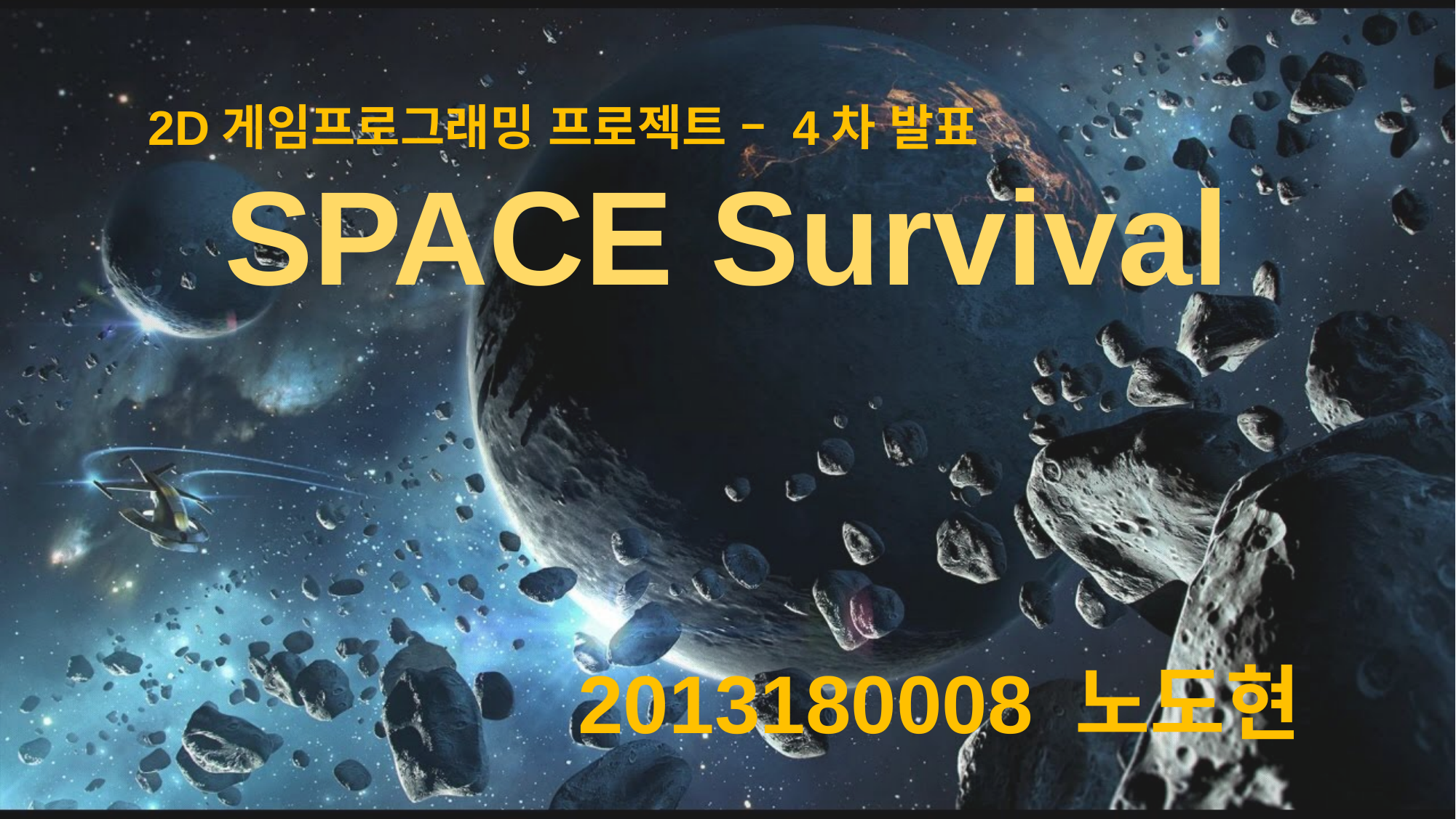

2D게임프로그래밍 프로젝트 – 4차 발표
SPACE Survival
2013180008 노도현